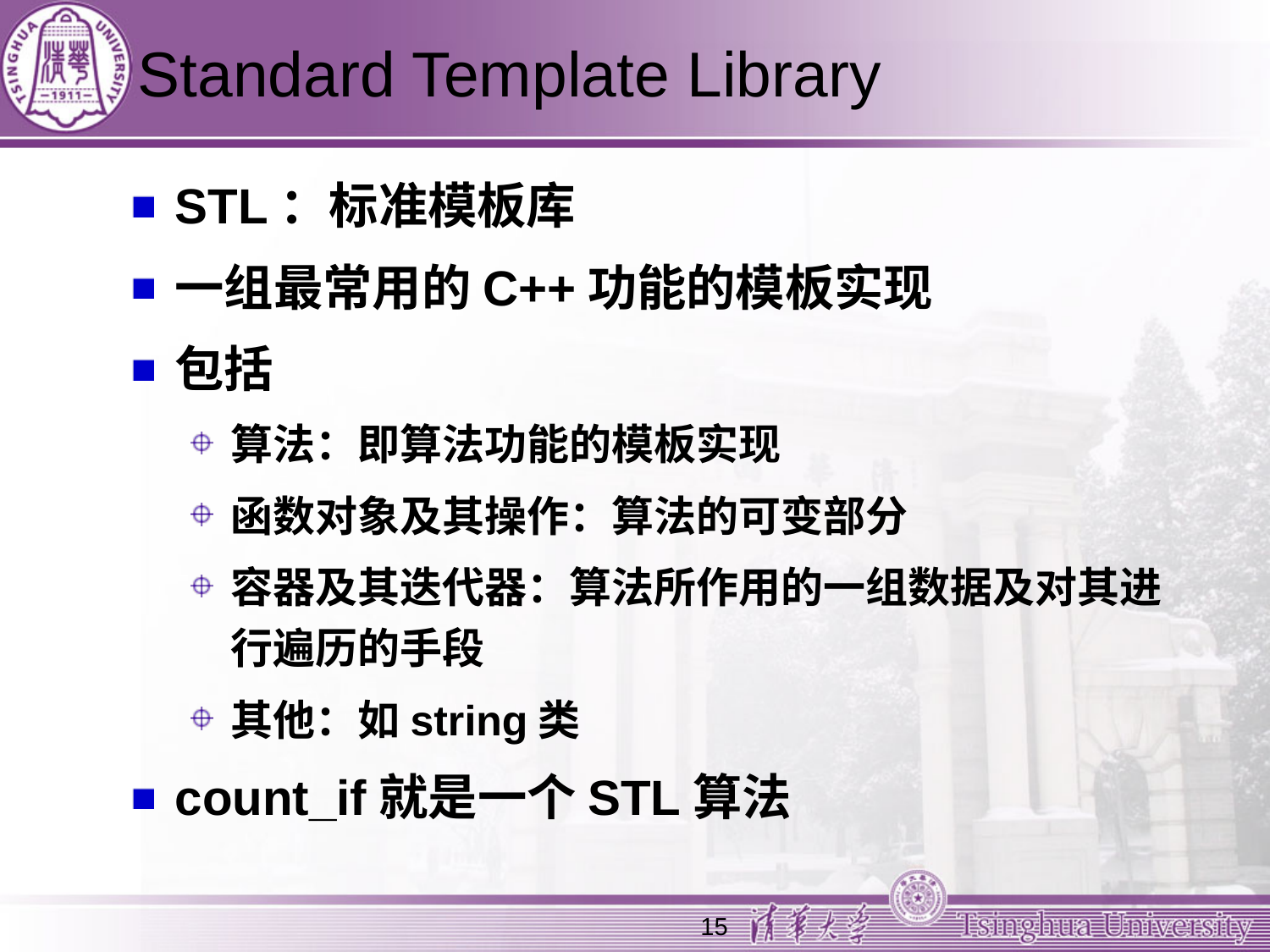

# Standard Template Library
STL：标准模板库
一组最常用的C++功能的模板实现
包括
算法：即算法功能的模板实现
函数对象及其操作：算法的可变部分
容器及其迭代器：算法所作用的一组数据及对其进行遍历的手段
其他：如string类
count_if就是一个STL算法
15